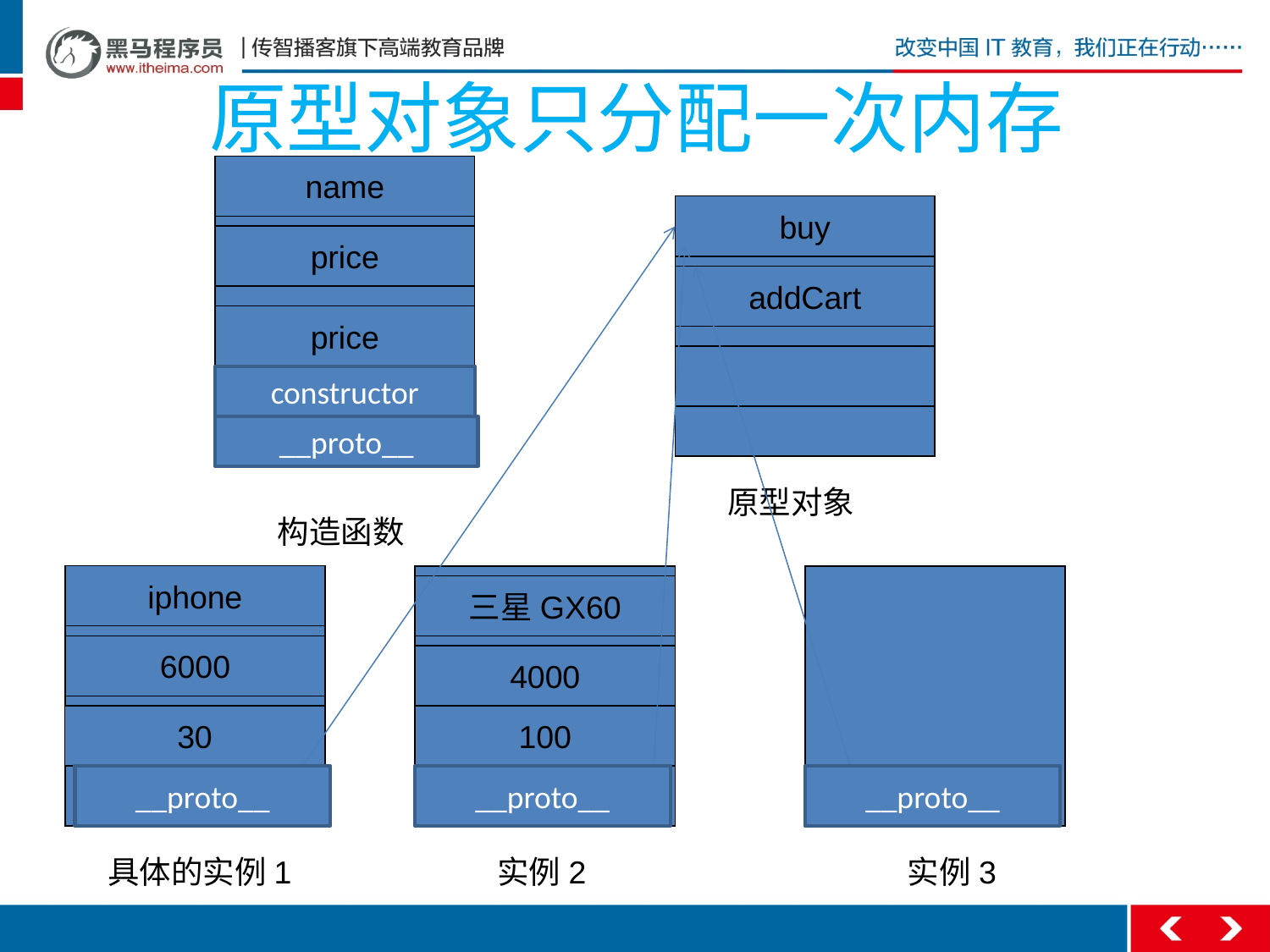

# 原型对象只分配一次内存

name

buy
price
addCart
price

constructor
__proto__
原型对象
构造函数

iphone

三星GX60
6000
4000
30
100
__proto__
__proto__
__proto__
具体的实例1
实例2
实例3